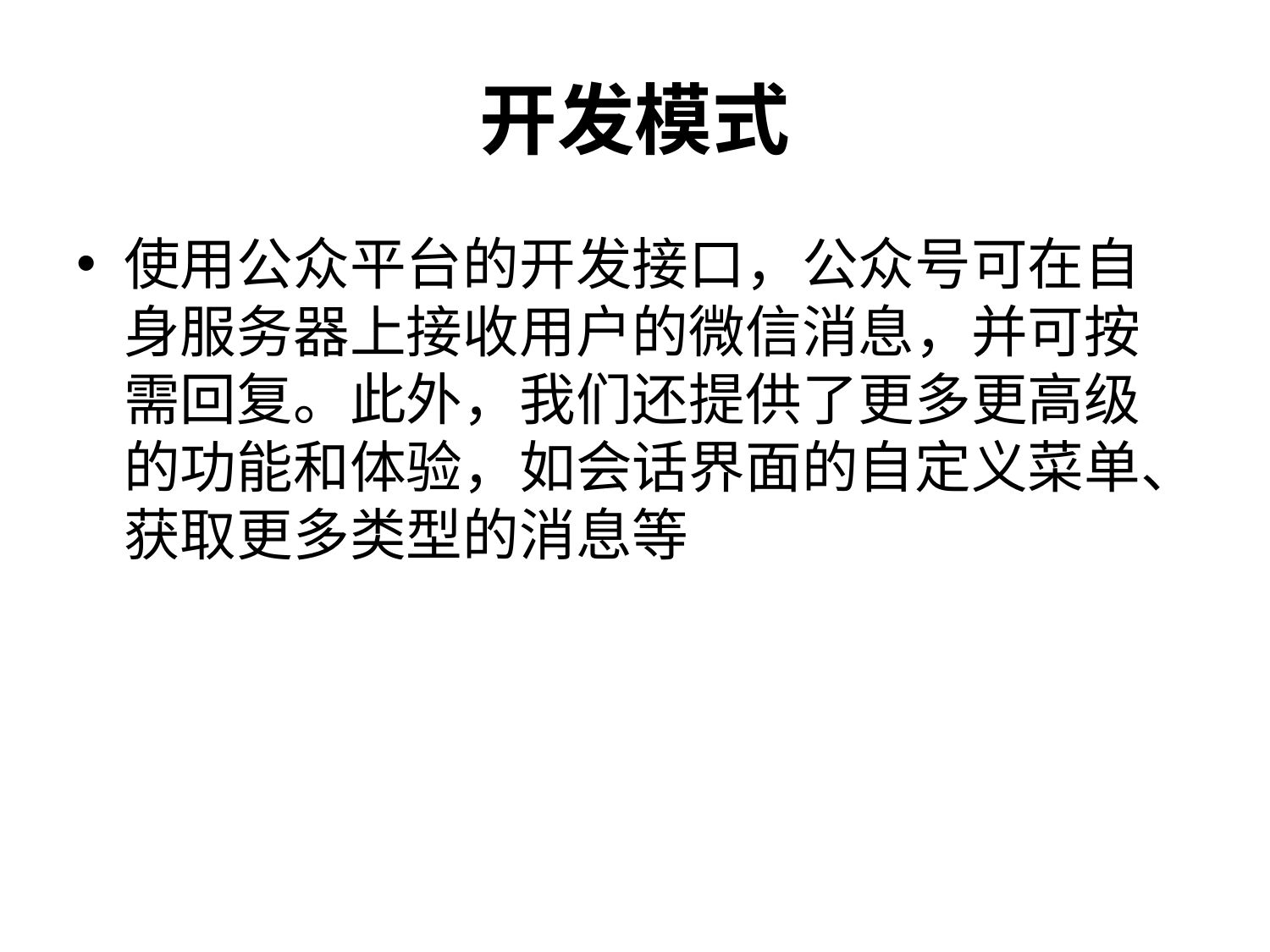

# 开发模式
使用公众平台的开发接口，公众号可在自身服务器上接收用户的微信消息，并可按需回复。此外，我们还提供了更多更高级的功能和体验，如会话界面的自定义菜单、获取更多类型的消息等